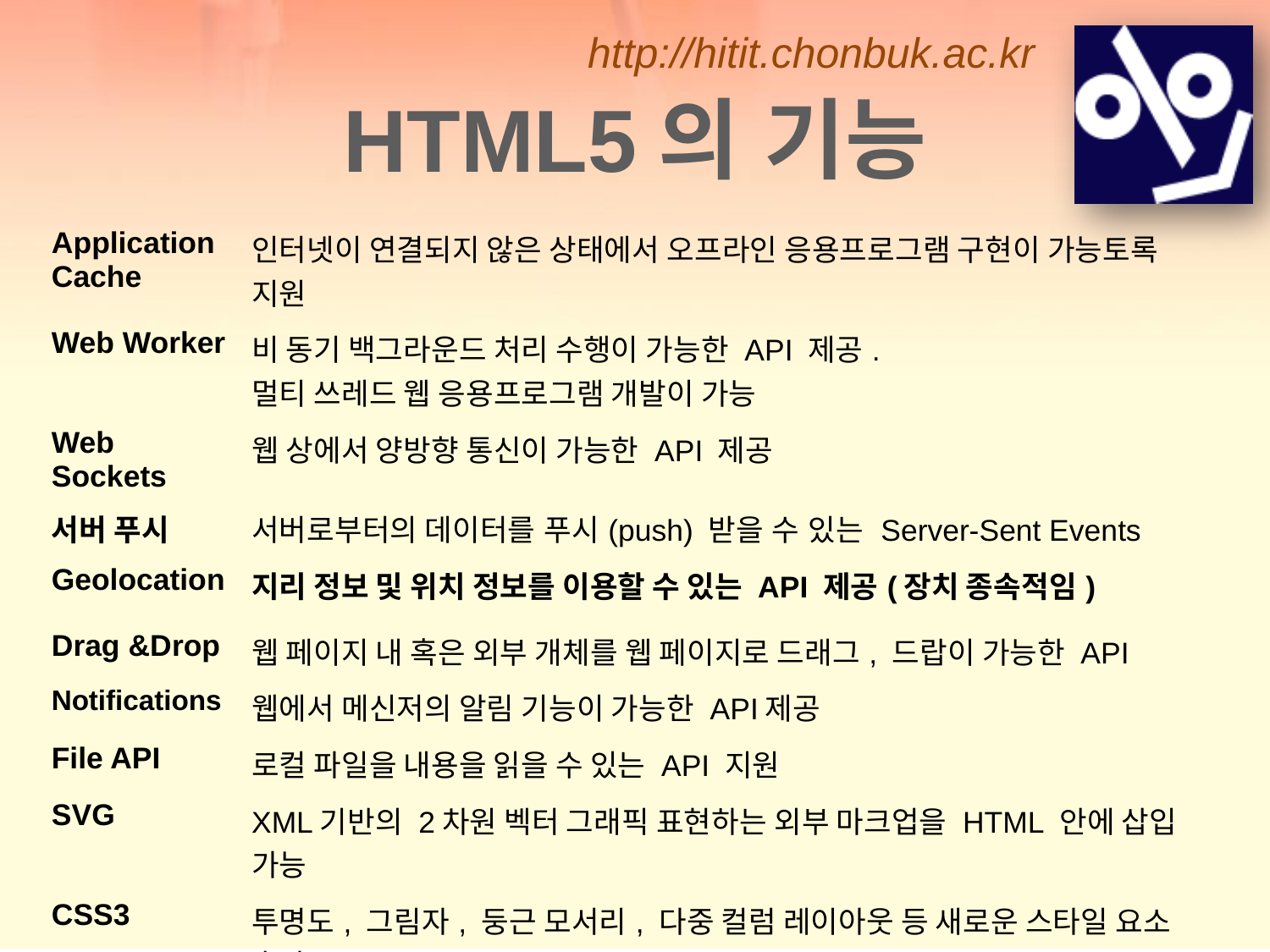

HTML5의 기능
| Application Cache | 인터넷이 연결되지 않은 상태에서 오프라인 응용프로그램 구현이 가능토록 지원 |
| --- | --- |
| Web Worker | 비 동기 백그라운드 처리 수행이 가능한 API 제공. 멀티 쓰레드 웹 응용프로그램 개발이 가능 |
| Web Sockets | 웹 상에서 양방향 통신이 가능한 API 제공 |
| 서버 푸시 | 서버로부터의 데이터를 푸시(push) 받을 수 있는 Server-Sent Events |
| Geolocation | 지리 정보 및 위치 정보를 이용할 수 있는 API 제공(장치 종속적임) |
| Drag &Drop | 웹 페이지 내 혹은 외부 개체를 웹 페이지로 드래그, 드랍이 가능한 API |
| Notifications | 웹에서 메신저의 알림 기능이 가능한 API제공 |
| File API | 로컬 파일을 내용을 읽을 수 있는 API 지원 |
| SVG | XML기반의 2차원 벡터 그래픽 표현하는 외부 마크업을 HTML 안에 삽입 가능 |
| CSS3 | 투명도, 그림자, 둥근 모서리, 다중 컬럼 레이아웃 등 새로운 스타일 요소 추가 |